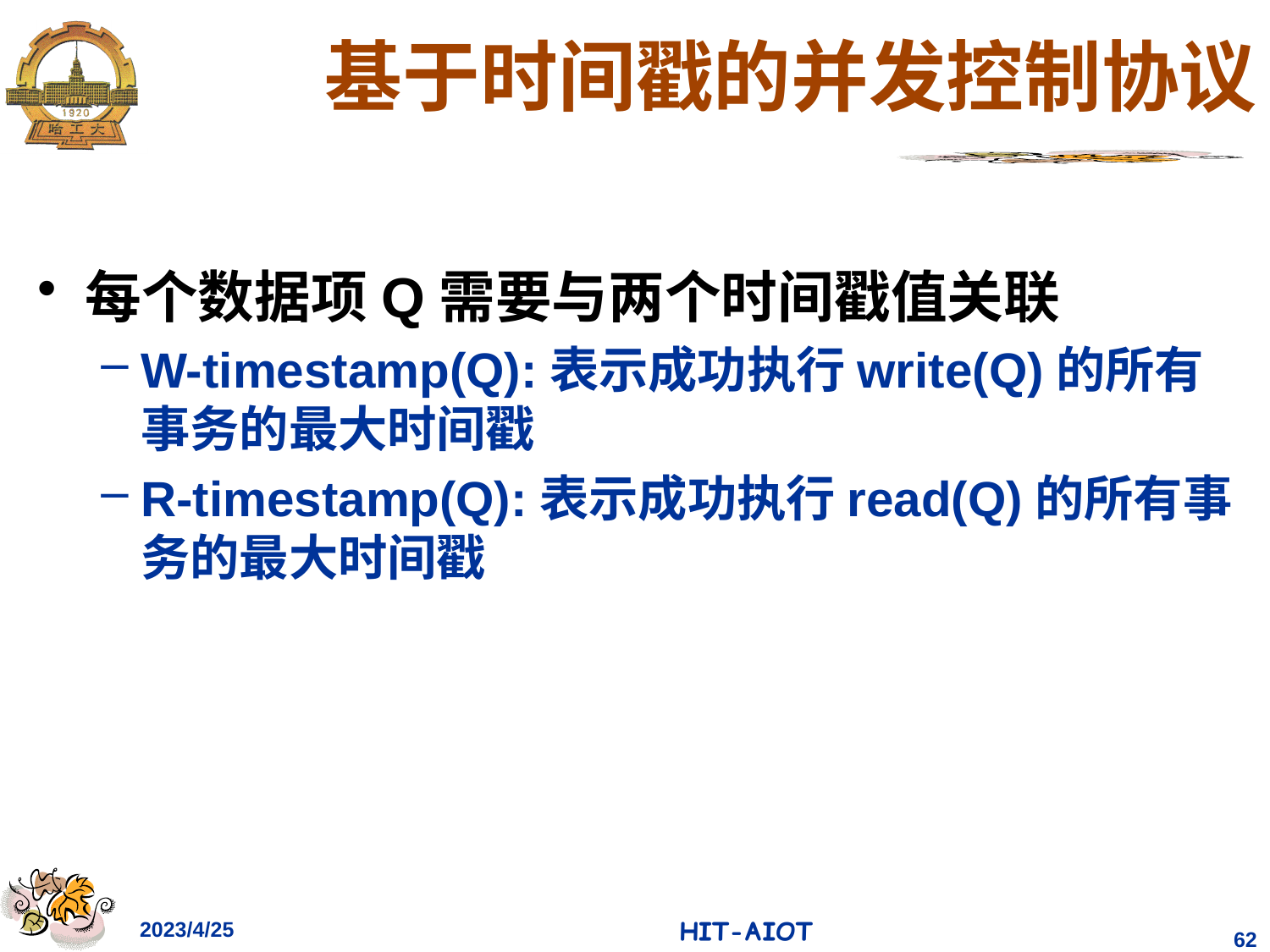

# 基于时间戳的并发控制协议

每个数据项Q需要与两个时间戳值关联
W-timestamp(Q):表示成功执行write(Q)的所有事务的最大时间戳
R-timestamp(Q):表示成功执行read(Q)的所有事务的最大时间戳

2023/4/25
HIT-AIOT
62